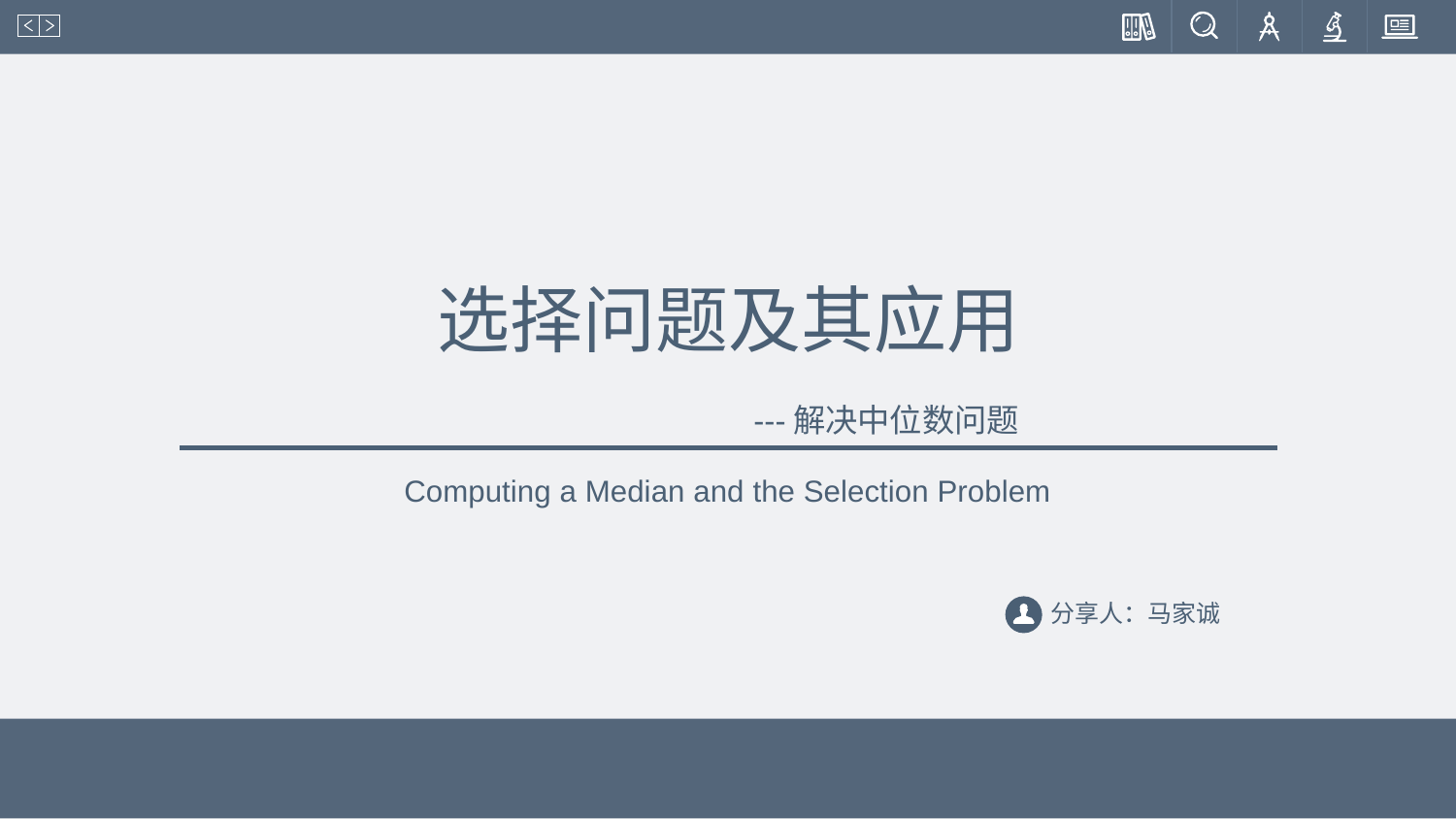

选择问题及其应用

---解决中位数问题
Computing a Median and the Selection Problem
分享人：马家诚